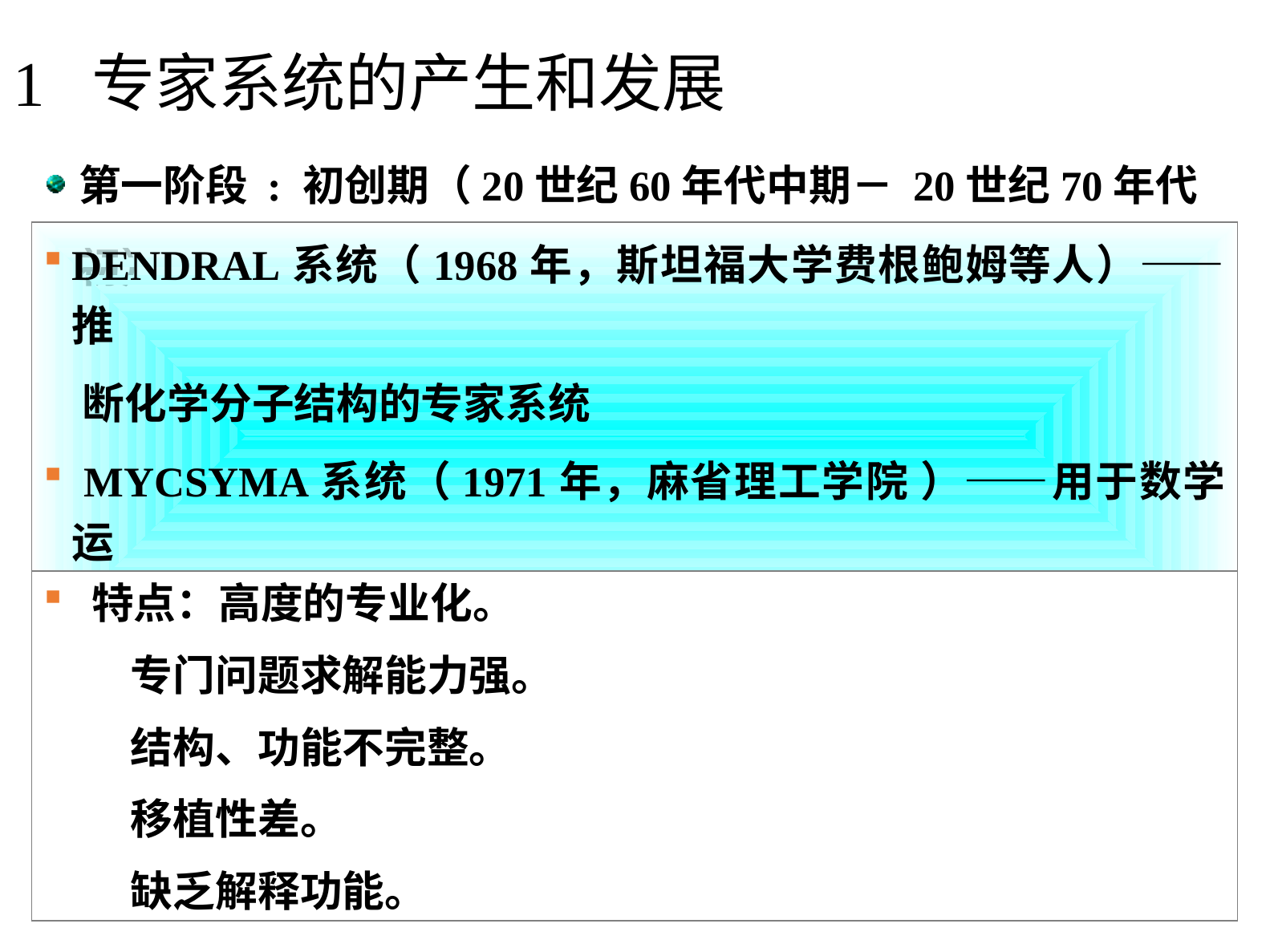

# 1  专家系统的产生和发展
第一阶段 : 初创期（20世纪60年代中期－ 20世纪70年代初）
DENDRAL系统（1968年，斯坦福大学费根鲍姆等人）——推
   断化学分子结构的专家系统
 MYCSYMA系统（1971年，麻省理工学院 ）——用于数学运
   算的数学专家系统
 特点：高度的专业化。
        专门问题求解能力强。
        结构、功能不完整。
        移植性差。
        缺乏解释功能。
4